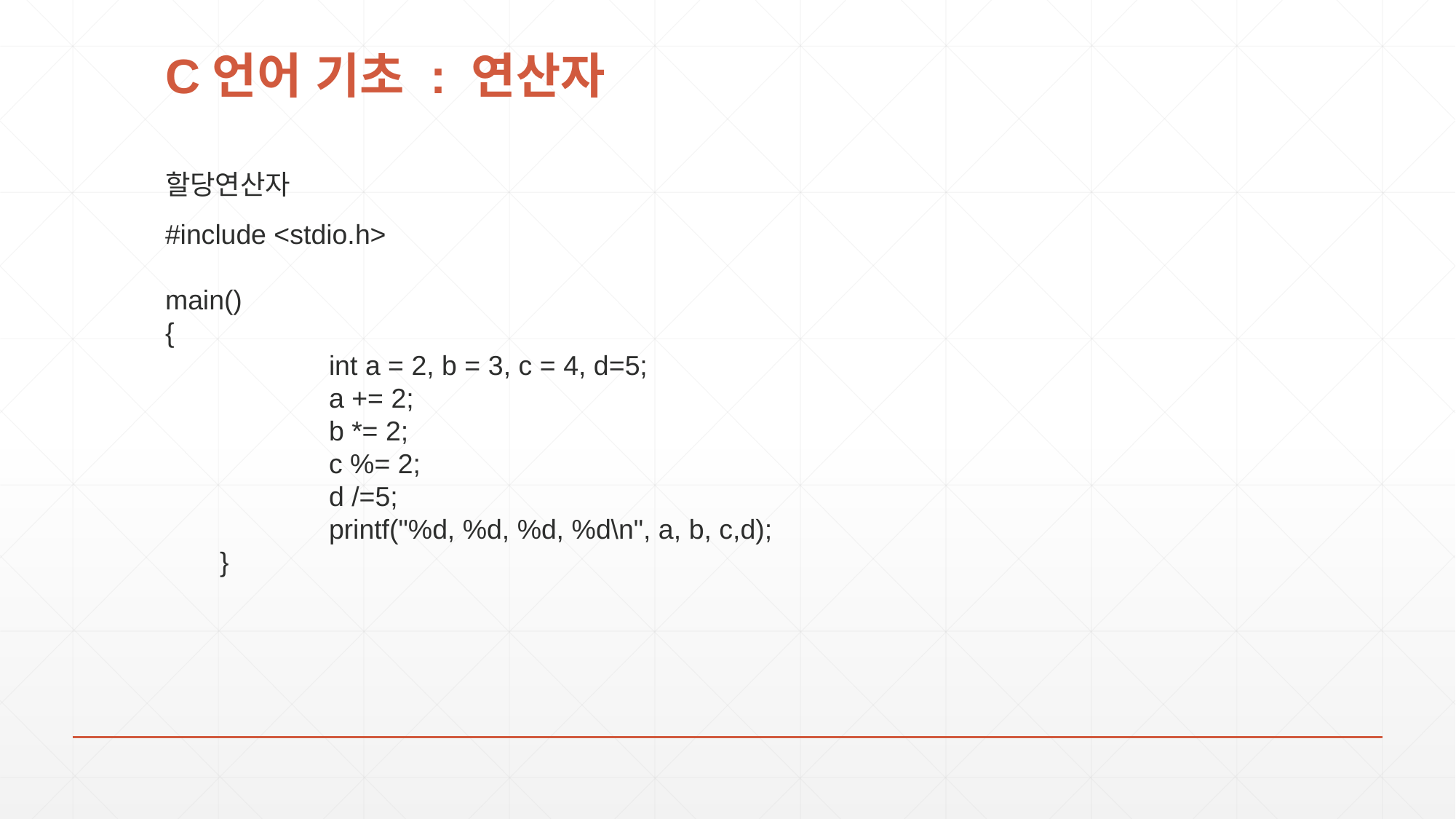

# C언어 기초 : 연산자
할당연산자
#include <stdio.h>

main()
{
	int a = 2, b = 3, c = 4, d=5;
	a += 2;
	b *= 2;
	c %= 2;
	d /=5;
	printf("%d, %d, %d, %d\n", a, b, c,d);
}